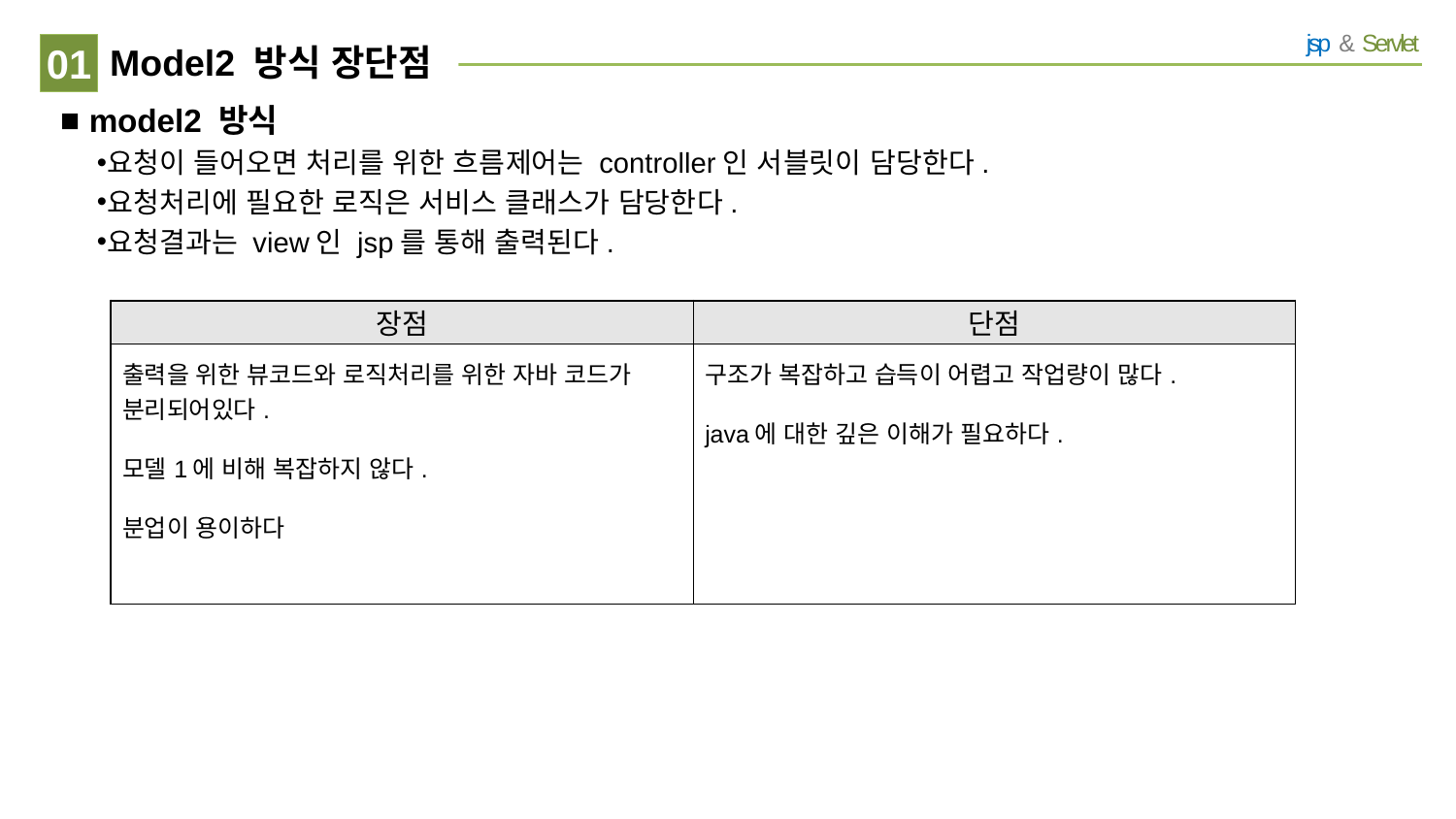

Redirect
01
# Model2 방식 장단점
model2 방식
요청이 들어오면 처리를 위한 흐름제어는 controller인 서블릿이 담당한다.
요청처리에 필요한 로직은 서비스 클래스가 담당한다.
요청결과는 view인 jsp를 통해 출력된다.
| 장점 | 단점 |
| --- | --- |
| 출력을 위한 뷰코드와 로직처리를 위한 자바 코드가 분리되어있다. 모델1에 비해 복잡하지 않다. 분업이 용이하다 | 구조가 복잡하고 습득이 어렵고 작업량이 많다. java에 대한 깊은 이해가 필요하다. |